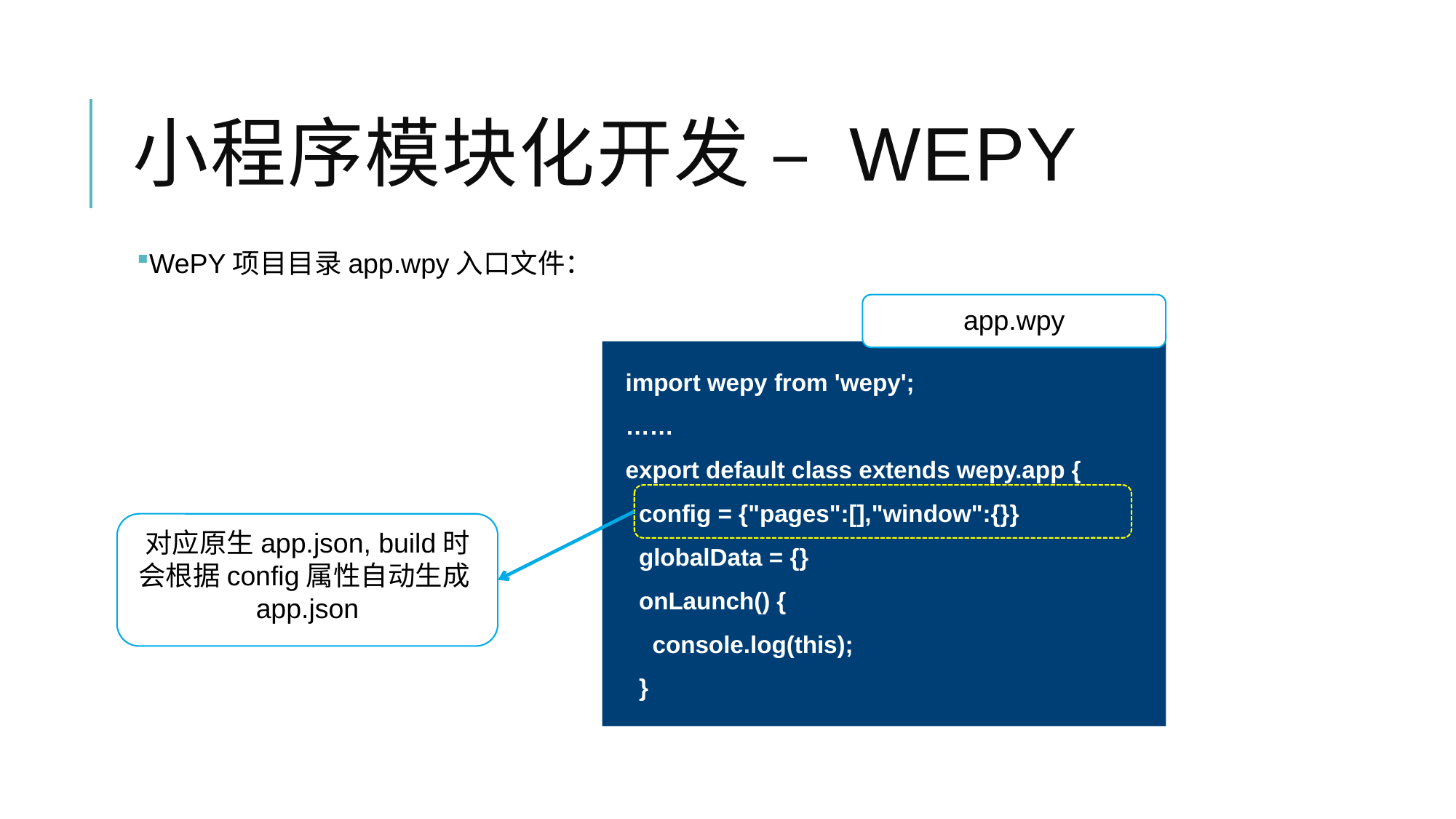

# 小程序模块化开发 – WePY
WePY项目目录app.wpy入口文件：

app.wpy

import wepy from 'wepy';
……
export default class extends wepy.app {
  config = {"pages":[],"window":{}}
  globalData = {}
  onLaunch() {
    console.log(this);
  }

对应原生app.json, build时会根据config属性自动生成app.json